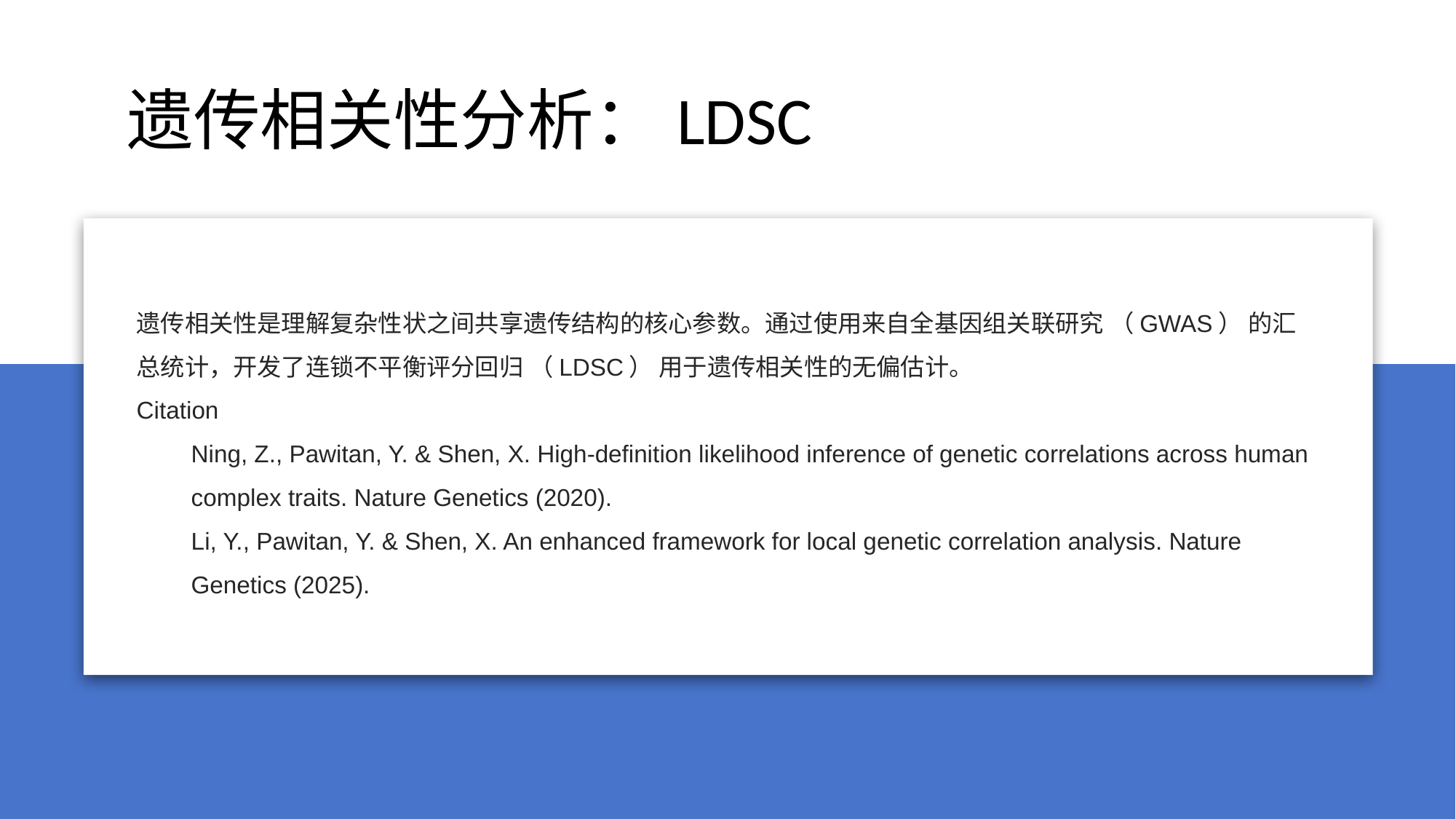

# ​遗传相关性分析：LDSC

遗传相关性是理解复杂性状之间共享遗传结构的核心参数。通过使用来自全基因组关联研究 （GWAS） 的汇总统计，开发了连锁不平衡评分回归 （LDSC） 用于遗传相关性的无偏估计。
Citation
Ning, Z., Pawitan, Y. & Shen, X. High-definition likelihood inference of genetic correlations across human complex traits. Nature Genetics (2020).
Li, Y., Pawitan, Y. & Shen, X. An enhanced framework for local genetic correlation analysis. Nature Genetics (2025).